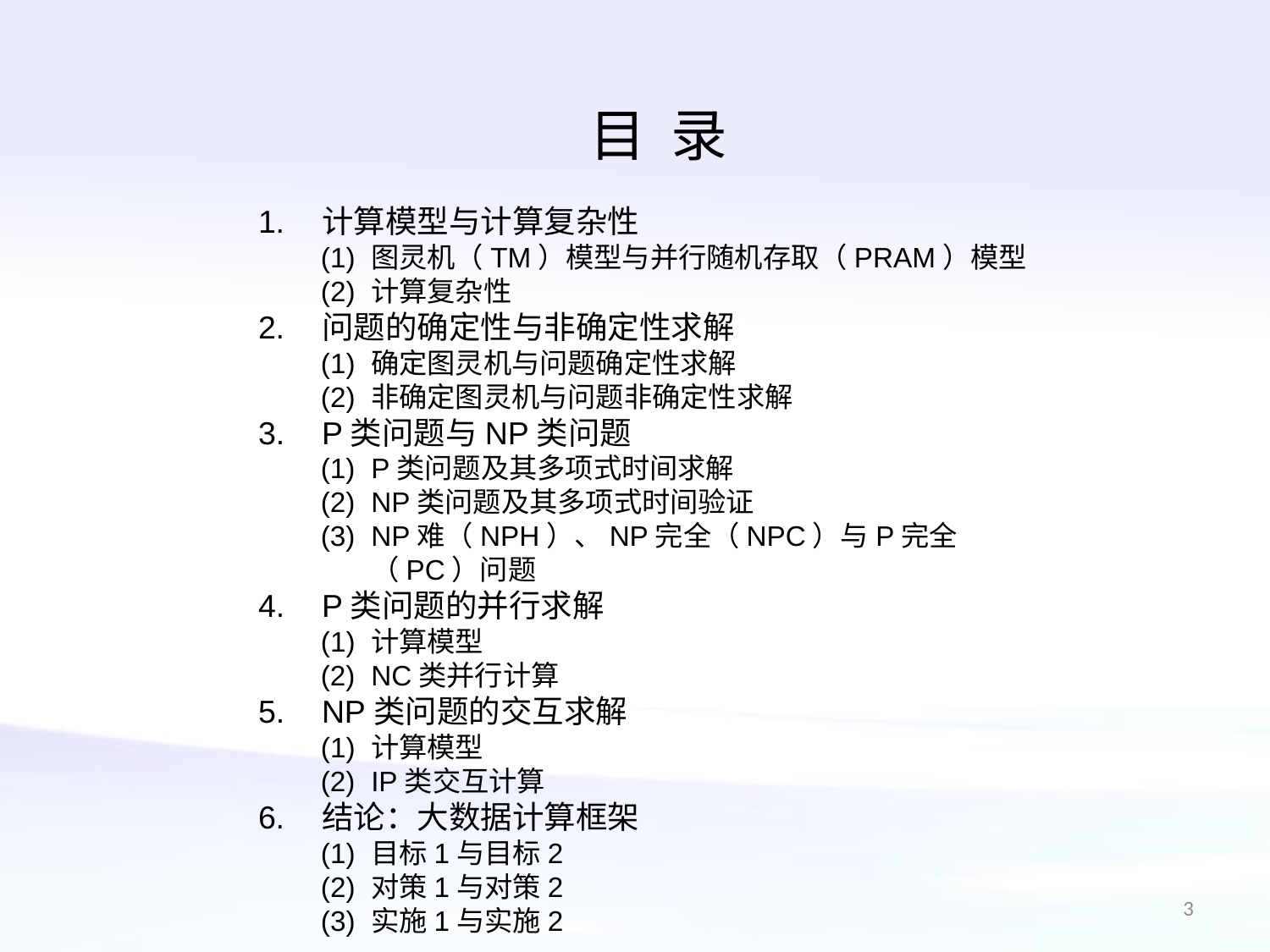

目  录

计算模型与计算复杂性
图灵机（TM）模型与并行随机存取（PRAM）模型
计算复杂性
问题的确定性与非确定性求解
确定图灵机与问题确定性求解
非确定图灵机与问题非确定性求解
P类问题与NP类问题
P类问题及其多项式时间求解
NP类问题及其多项式时间验证
NP难（NPH）、NP完全（NPC）与P完全（PC）问题
P类问题的并行求解
计算模型
NC类并行计算
NP类问题的交互求解
计算模型
IP类交互计算
结论：大数据计算框架
目标1与目标2
对策1与对策2
实施1与实施2
3